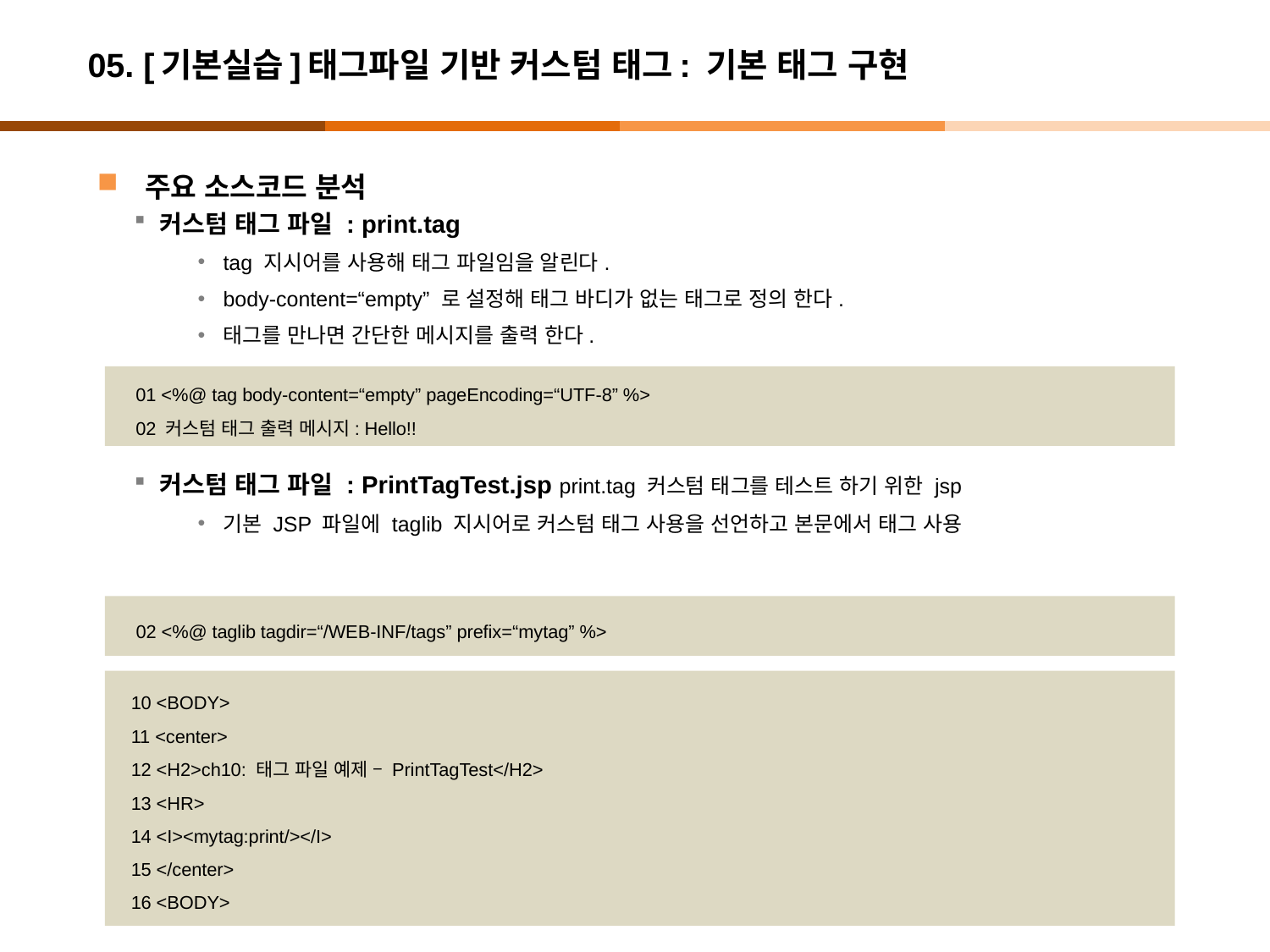

# 05. [기본실습]태그파일 기반 커스텀 태그: 기본 태그 구현
주요 소스코드 분석
커스텀 태그 파일 : print.tag
tag 지시어를 사용해 태그 파일임을 알린다.
body-content=“empty” 로 설정해 태그 바디가 없는 태그로 정의 한다.
태그를 만나면 간단한 메시지를 출력 한다.

커스텀 태그 파일 : PrintTagTest.jsp print.tag 커스텀 태그를 테스트 하기 위한 jsp
기본 JSP 파일에 taglib 지시어로 커스텀 태그 사용을 선언하고 본문에서 태그 사용

01 <%@ tag body-content=“empty” pageEncoding=“UTF-8” %>
02 커스텀 태그 출력 메시지: Hello!!

02 <%@ taglib tagdir=“/WEB-INF/tags” prefix=“mytag” %>

10 <BODY>
11 <center>
12 <H2>ch10: 태그 파일 예제 – PrintTagTest</H2>
13 <HR>
14 <I><mytag:print/></I>
15 </center>
16 <BODY>